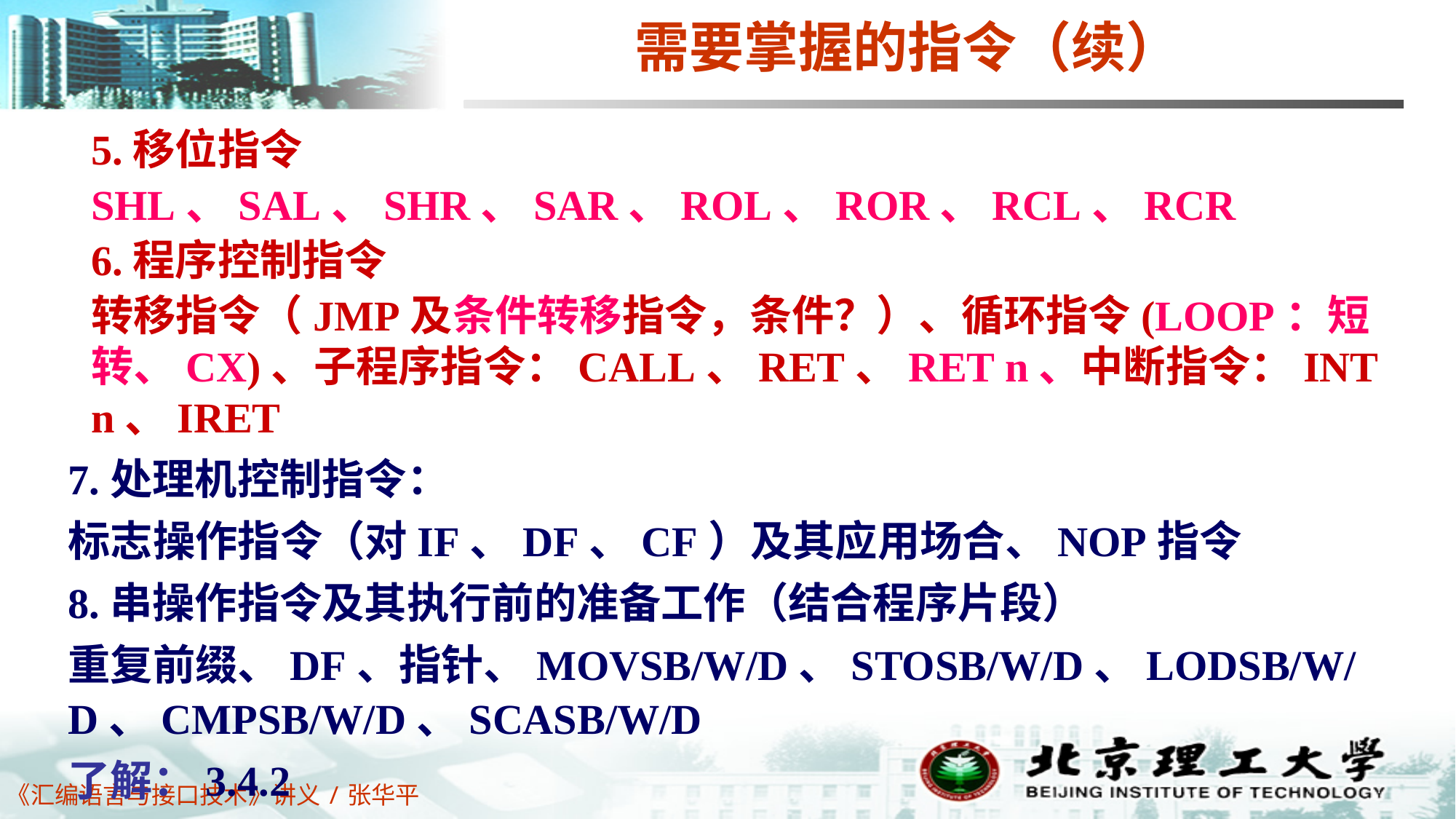

# 需要掌握的指令（续）
5.移位指令
SHL、SAL、SHR、SAR、ROL、ROR、RCL、RCR
6.程序控制指令
转移指令（JMP及条件转移指令，条件？）、循环指令(LOOP：短转、CX)、子程序指令：CALL、RET、RET n、中断指令：INT n、IRET
7.处理机控制指令：
标志操作指令（对IF、DF、CF）及其应用场合、NOP指令
8.串操作指令及其执行前的准备工作（结合程序片段）
重复前缀、DF、指针、MOVSB/W/D、STOSB/W/D、LODSB/W/D、CMPSB/W/D、SCASB/W/D
了解：3.4.2